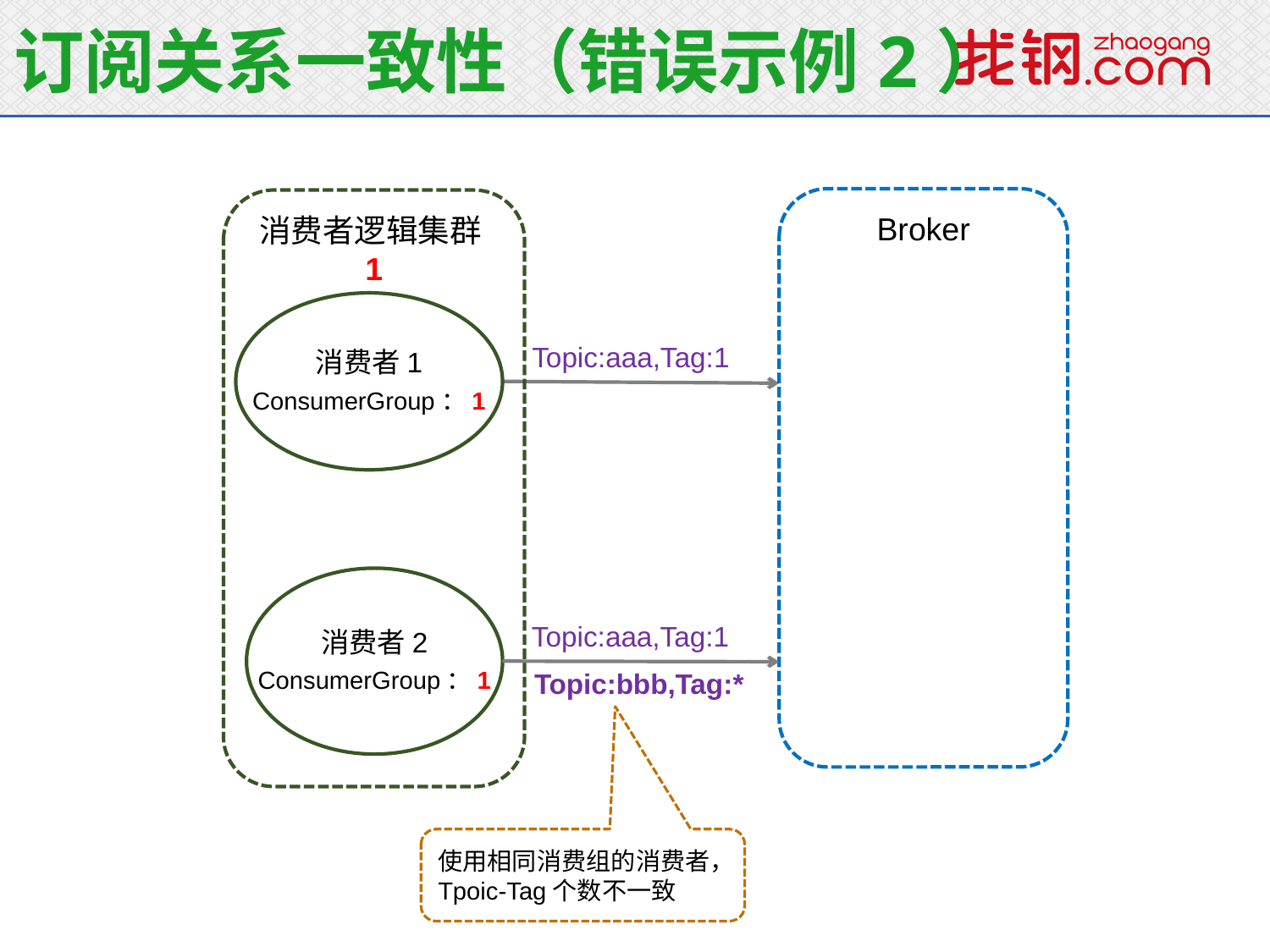

订阅关系一致性（错误示例2）
Broker
消费者逻辑集群1
消费者1
ConsumerGroup：1
Topic:aaa,Tag:1
消费者2
ConsumerGroup：1
Topic:aaa,Tag:1
Topic:bbb,Tag:*
使用相同消费组的消费者，Tpoic-Tag个数不一致